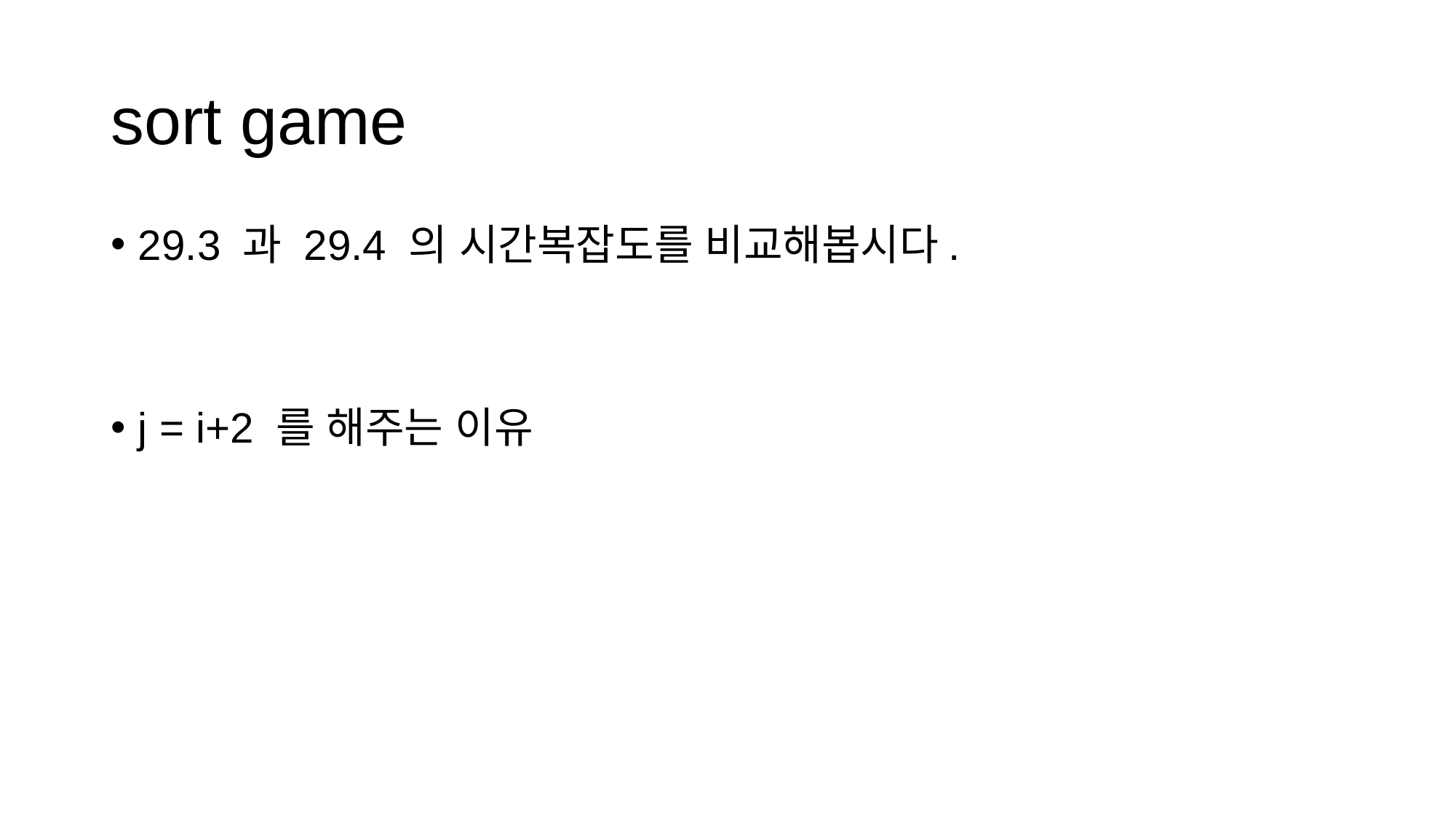

# sort game
29.3 과 29.4 의 시간복잡도를 비교해봅시다.

j = i+2 를 해주는 이유